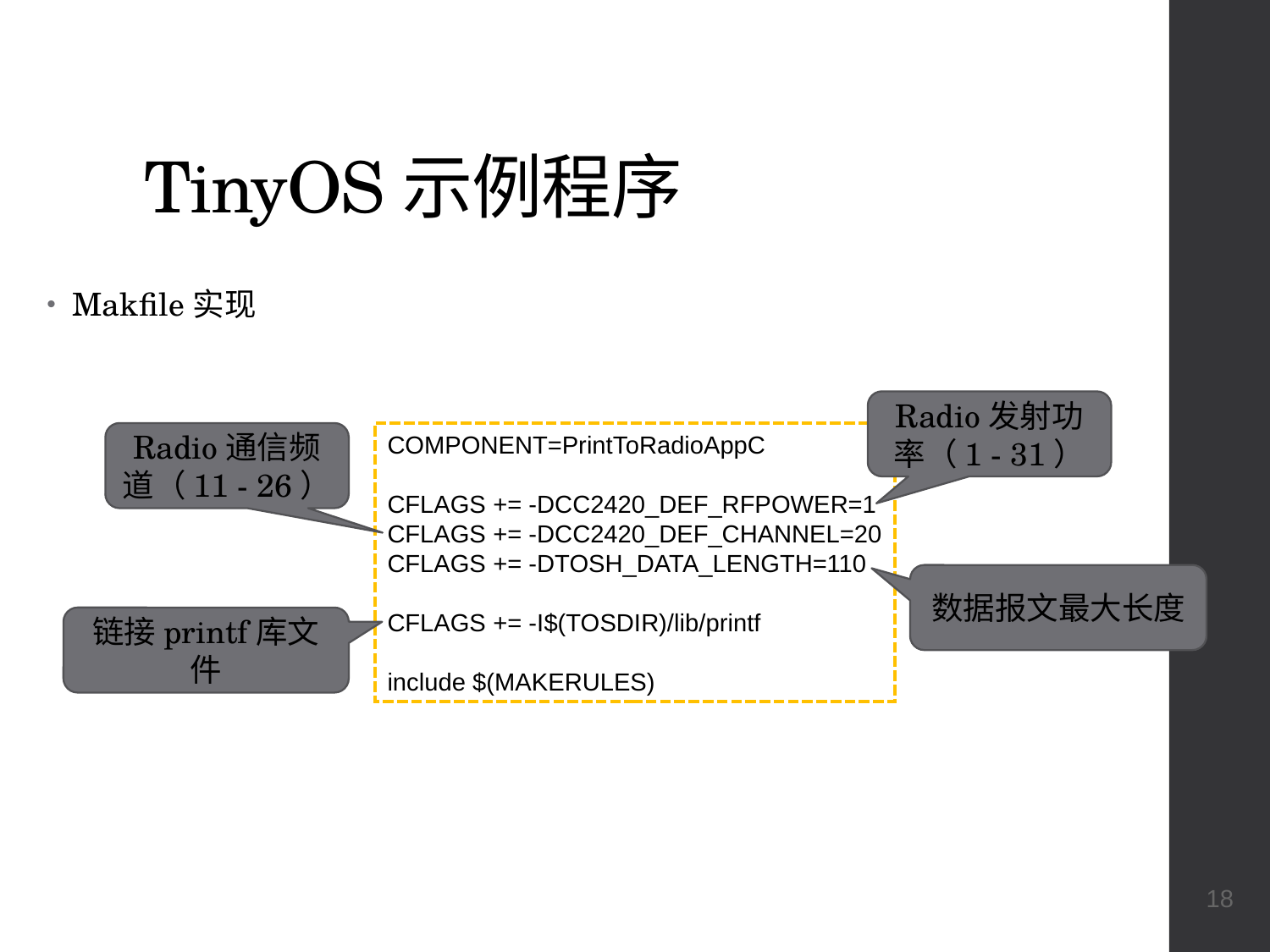

# TinyOS示例程序
Makfile实现
Radio发射功率（1 - 31）
Radio通信频道（11 - 26）
COMPONENT=PrintToRadioAppC

CFLAGS += -DCC2420_DEF_RFPOWER=1
CFLAGS += -DCC2420_DEF_CHANNEL=20
CFLAGS += -DTOSH_DATA_LENGTH=110

CFLAGS += -I$(TOSDIR)/lib/printf

include $(MAKERULES)
数据报文最大长度
链接printf库文件
18